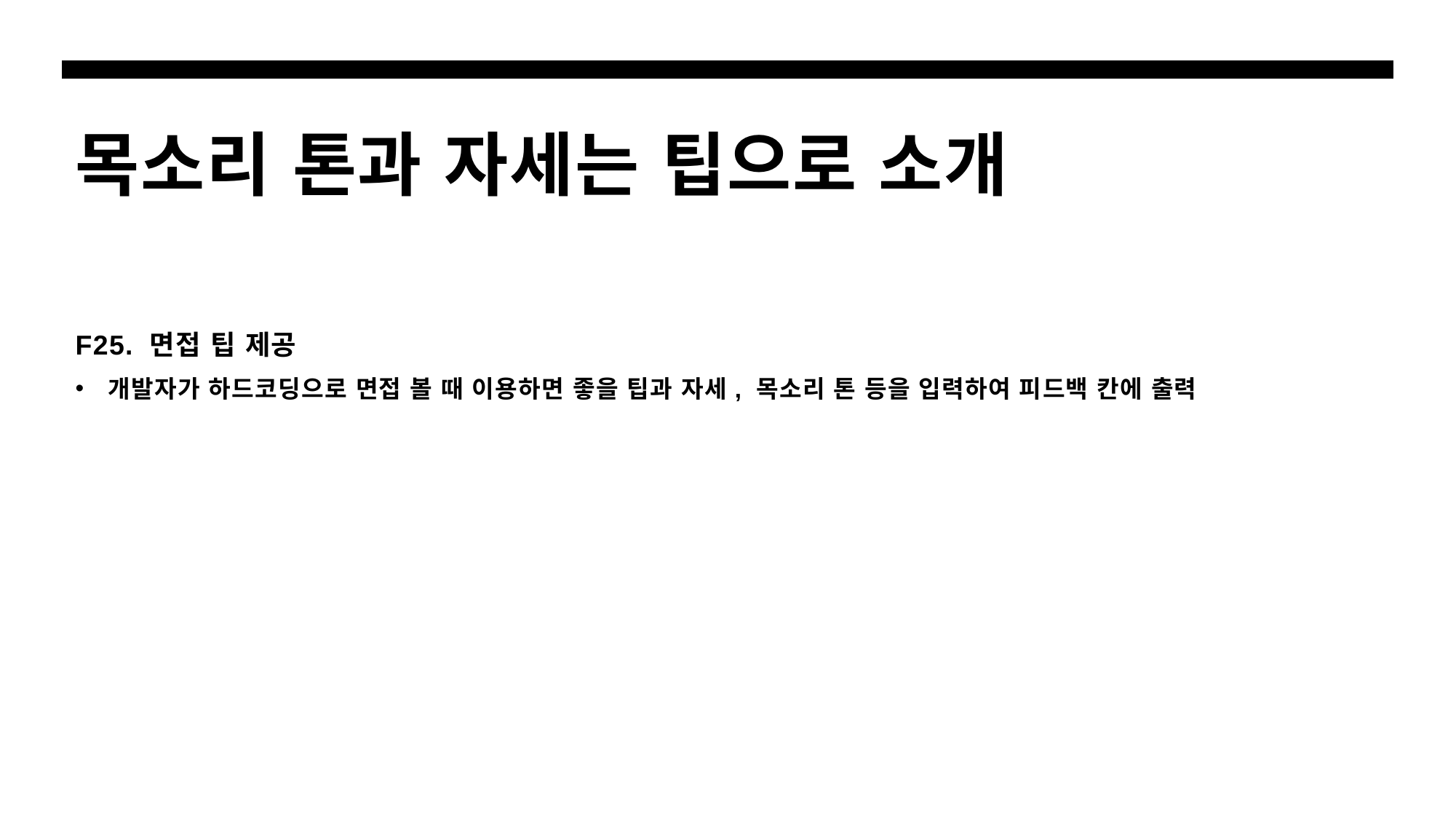

# 목소리 톤과 자세는 팁으로 소개
F25. 면접 팁 제공
개발자가 하드코딩으로 면접 볼 때 이용하면 좋을 팁과 자세, 목소리 톤 등을 입력하여 피드백 칸에 출력